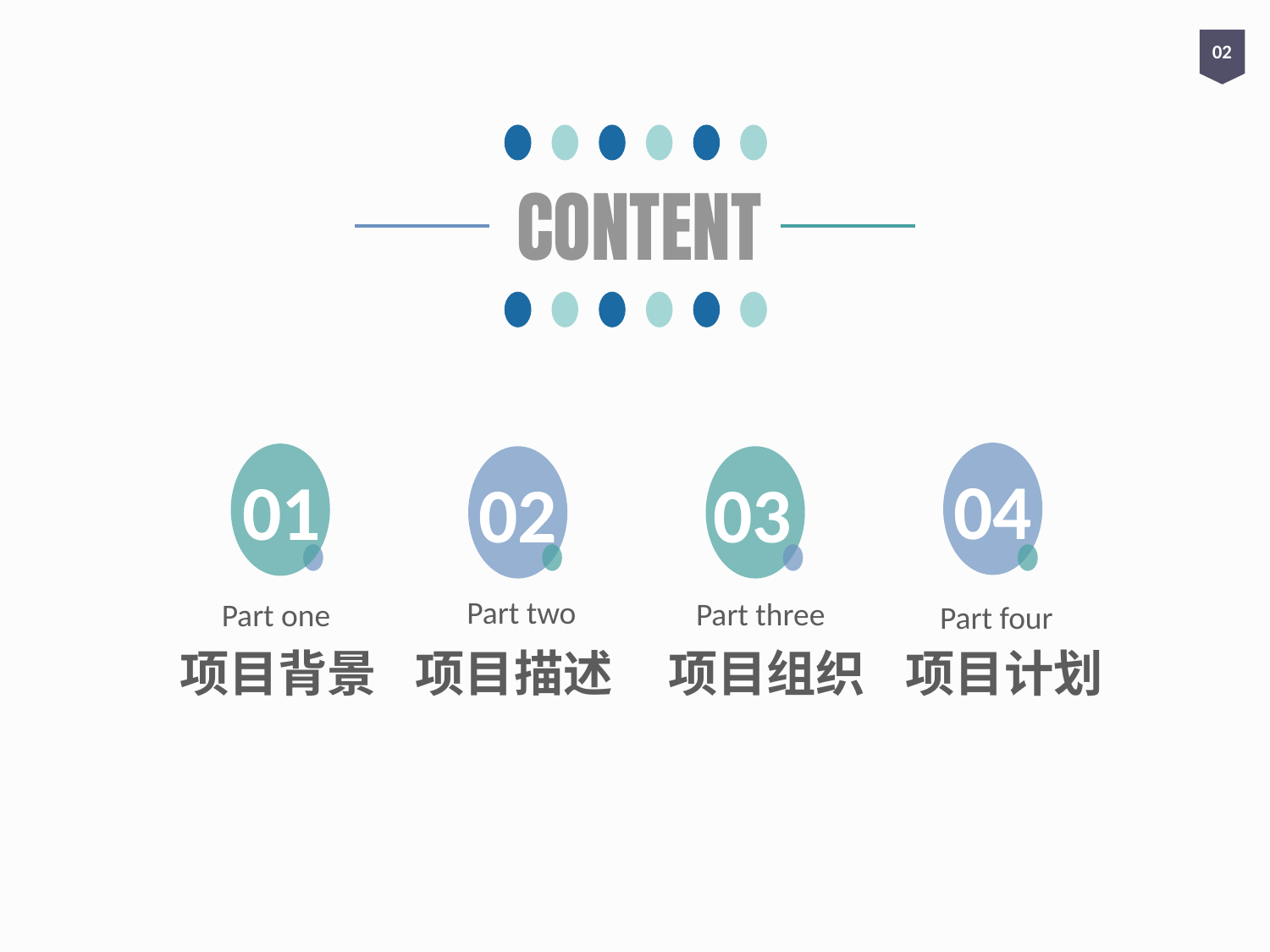

02

CONTENT

04
01
02
03

Part two
Part three
Part one
Part four
项目背景
项目描述
项目组织
项目计划